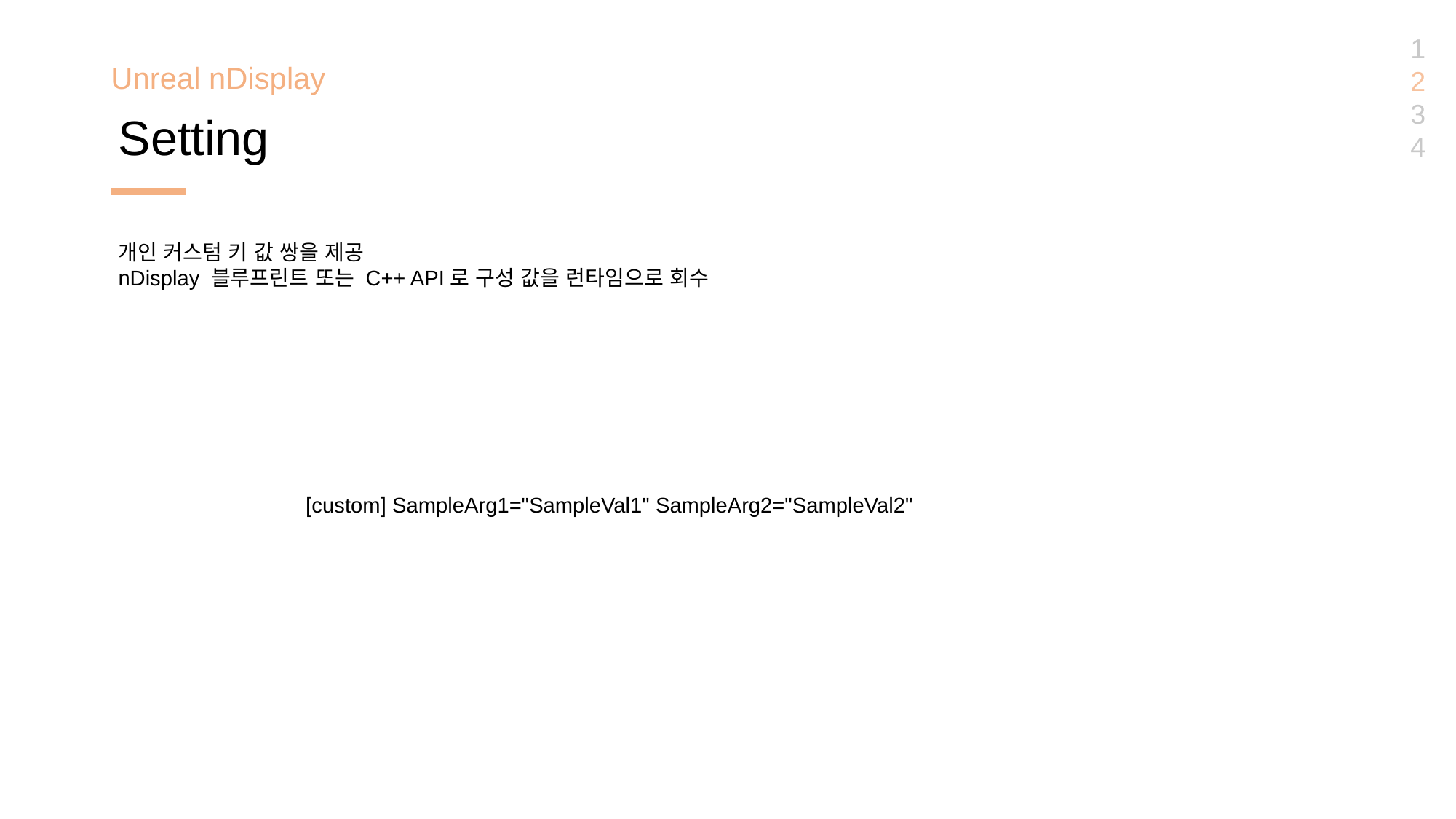

1
2
3
4
Unreal nDisplay
Setting

개인 커스텀 키 값 쌍을 제공
nDisplay 블루프린트 또는 C++ API로 구성 값을 런타임으로 회수
[custom] SampleArg1="SampleVal1" SampleArg2="SampleVal2"